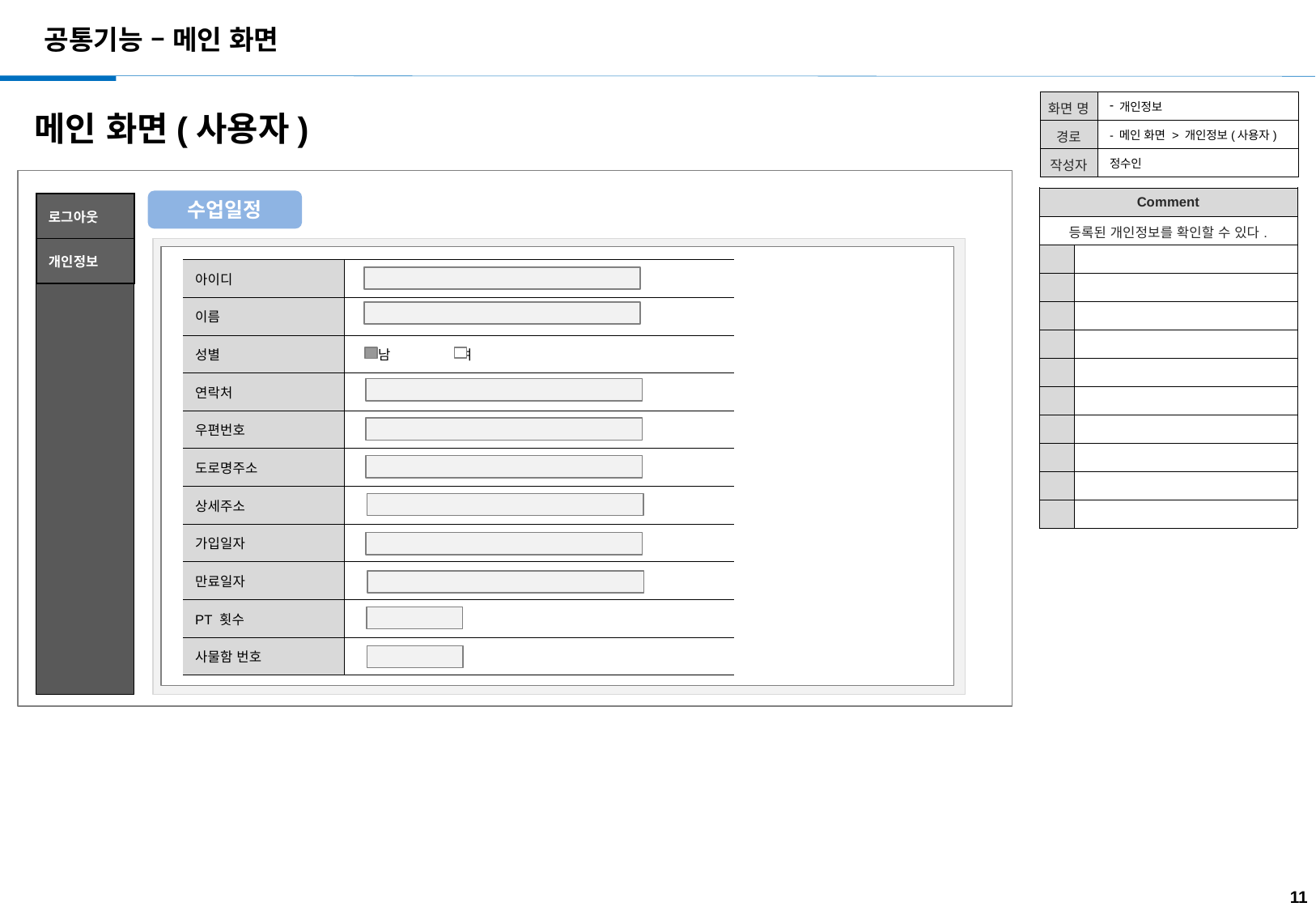

공통기능 – 메인 화면
| 화면 명 | 개인정보 |
| --- | --- |
| 경로 | - 메인 화면 > 개인정보(사용자) |
| 작성자 | 정수인 |
메인 화면(사용자)

| Comment |  |
| --- | --- |
| 등록된 개인정보를 확인할 수 있다. |  |
|  |  |
|  |  |
|  |  |
|  |  |
|  |  |
|  |  |
|  |  |
|  |  |
|  |  |
|  |  |
수업일정

| 로그아웃 |
| --- |
| 개인정보 |

| 아이디 |  |
| --- | --- |
| 이름 |  |
| 성별 | 남 여 |
| 연락처 |  |
| 우편번호 |  |
| 도로명주소 |  |
| 상세주소 |  |
| 가입일자 |  |
| 만료일자 |  |
| PT 횟수 | 회 |
| 사물함 번호 |  |